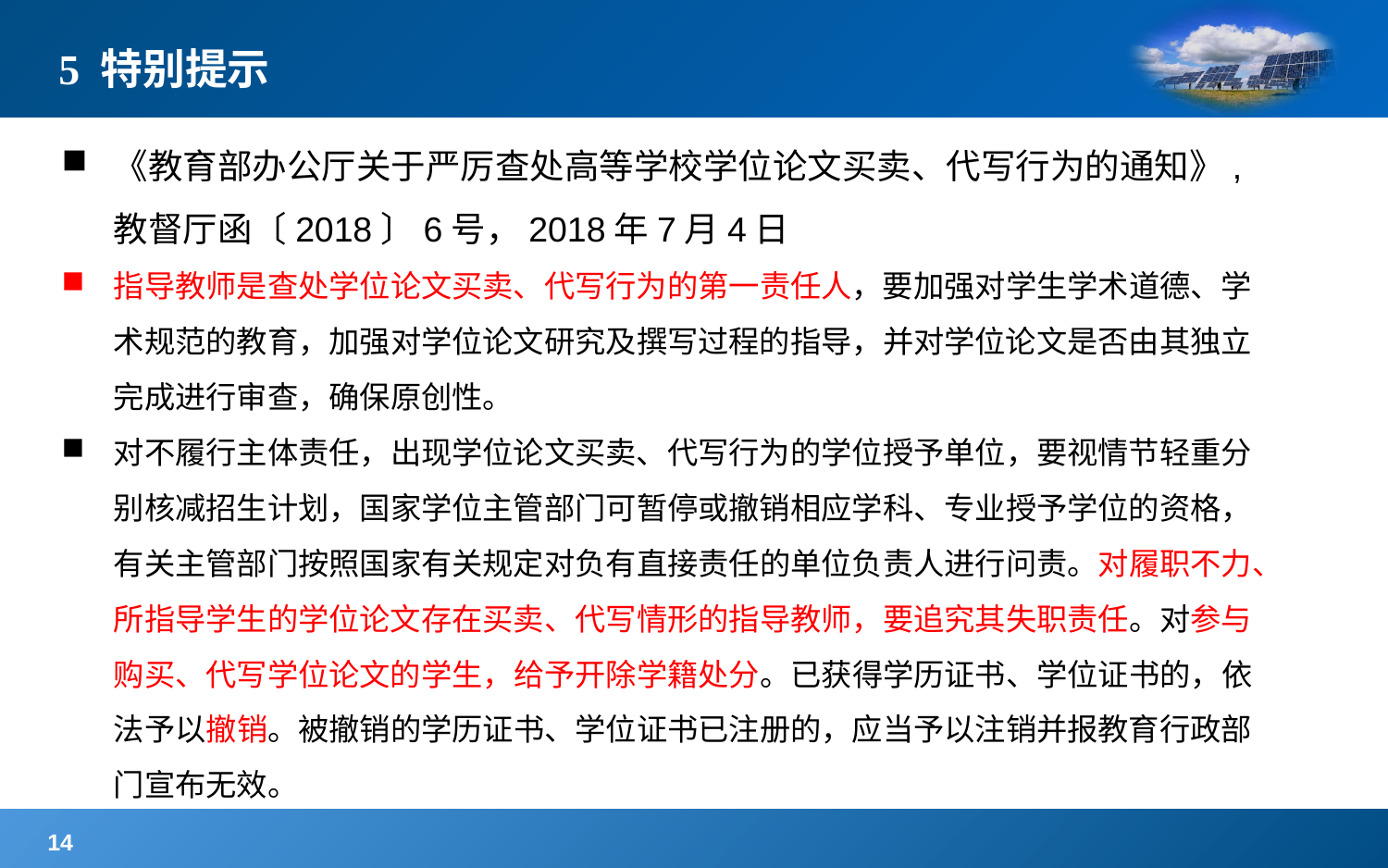

# 5 特别提示
《教育部办公厅关于严厉查处高等学校学位论文买卖、代写行为的通知》,教督厅函〔2018〕6号，2018年7月4日
指导教师是查处学位论文买卖、代写行为的第一责任人，要加强对学生学术道德、学术规范的教育，加强对学位论文研究及撰写过程的指导，并对学位论文是否由其独立完成进行审查，确保原创性。
对不履行主体责任，出现学位论文买卖、代写行为的学位授予单位，要视情节轻重分别核减招生计划，国家学位主管部门可暂停或撤销相应学科、专业授予学位的资格，有关主管部门按照国家有关规定对负有直接责任的单位负责人进行问责。对履职不力、所指导学生的学位论文存在买卖、代写情形的指导教师，要追究其失职责任。对参与购买、代写学位论文的学生，给予开除学籍处分。已获得学历证书、学位证书的，依法予以撤销。被撤销的学历证书、学位证书已注册的，应当予以注销并报教育行政部门宣布无效。